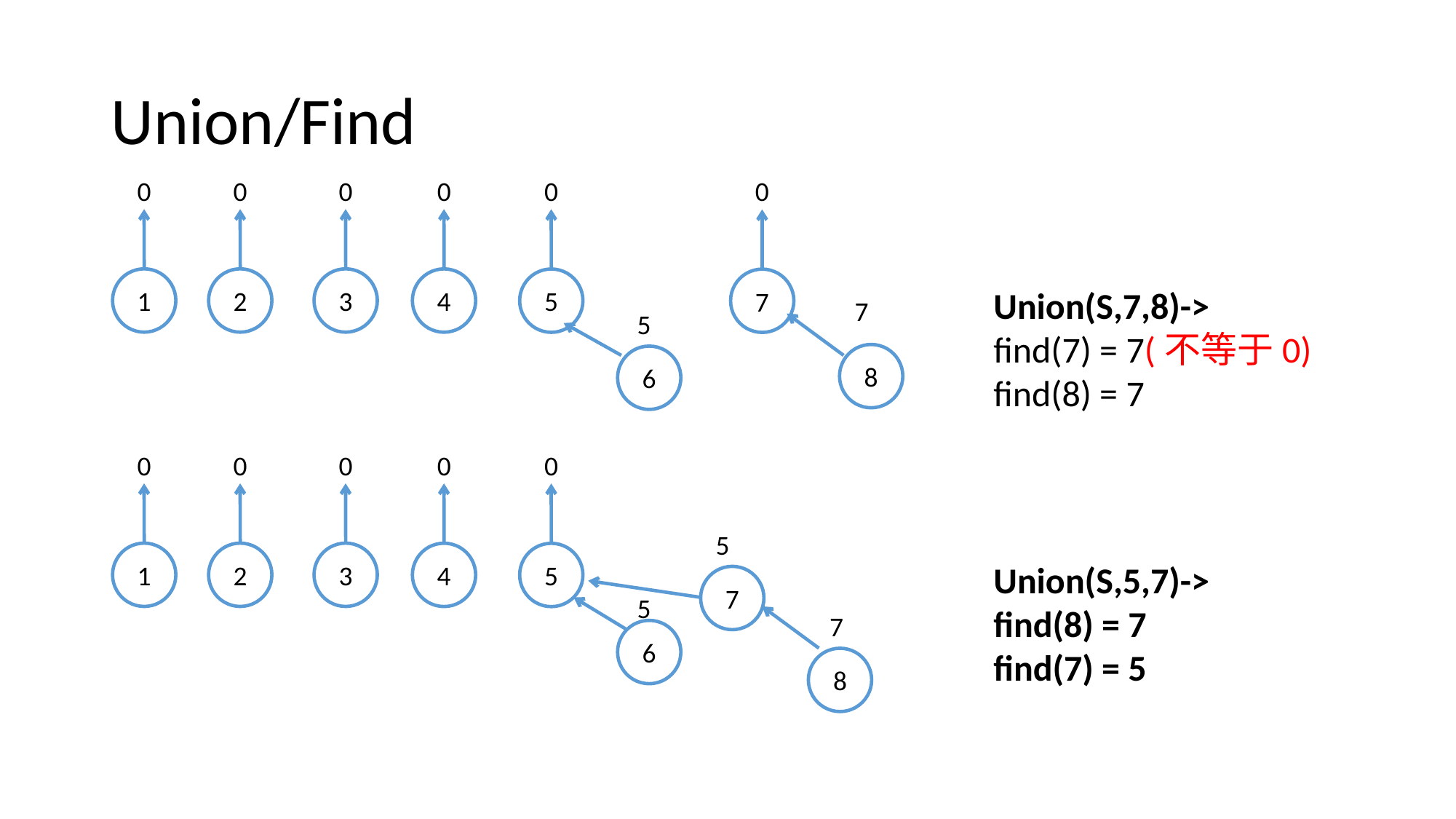

# Union/Find
0
1
0
2
0
3
0
4
0
5
0
7
7
8
5
6
Union(S,7,8)->
find(7) = 7(不等于0)
find(8) = 7
0
1
0
2
0
3
0
4
0
5
5
7
Union(S,5,7)->
find(8) = 7
find(7) = 5
5
6
7
8